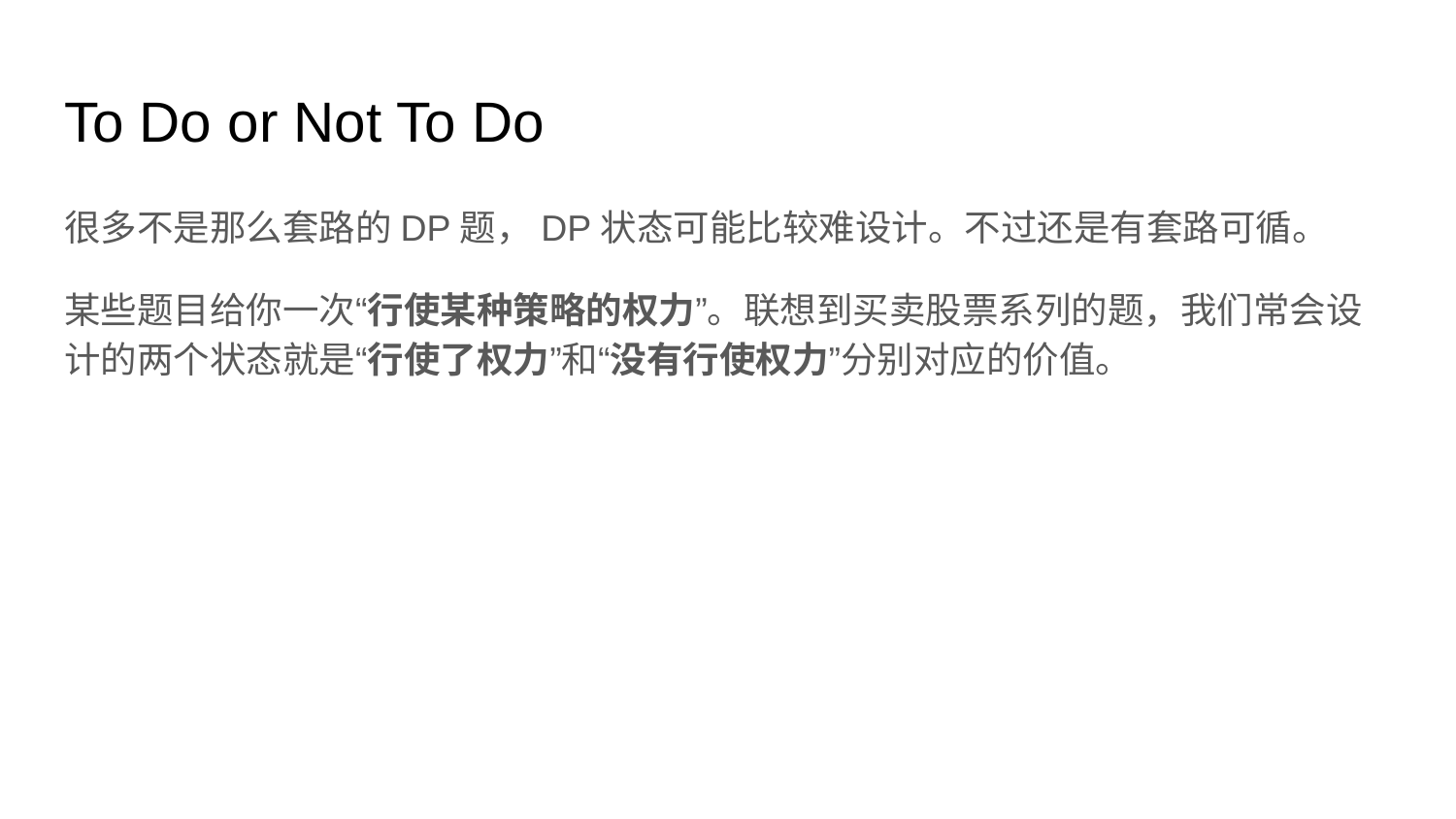

# To Do or Not To Do
很多不是那么套路的DP题，DP状态可能比较难设计。不过还是有套路可循。
某些题目给你一次“行使某种策略的权力”。联想到买卖股票系列的题，我们常会设计的两个状态就是“行使了权力”和“没有行使权力”分别对应的价值。